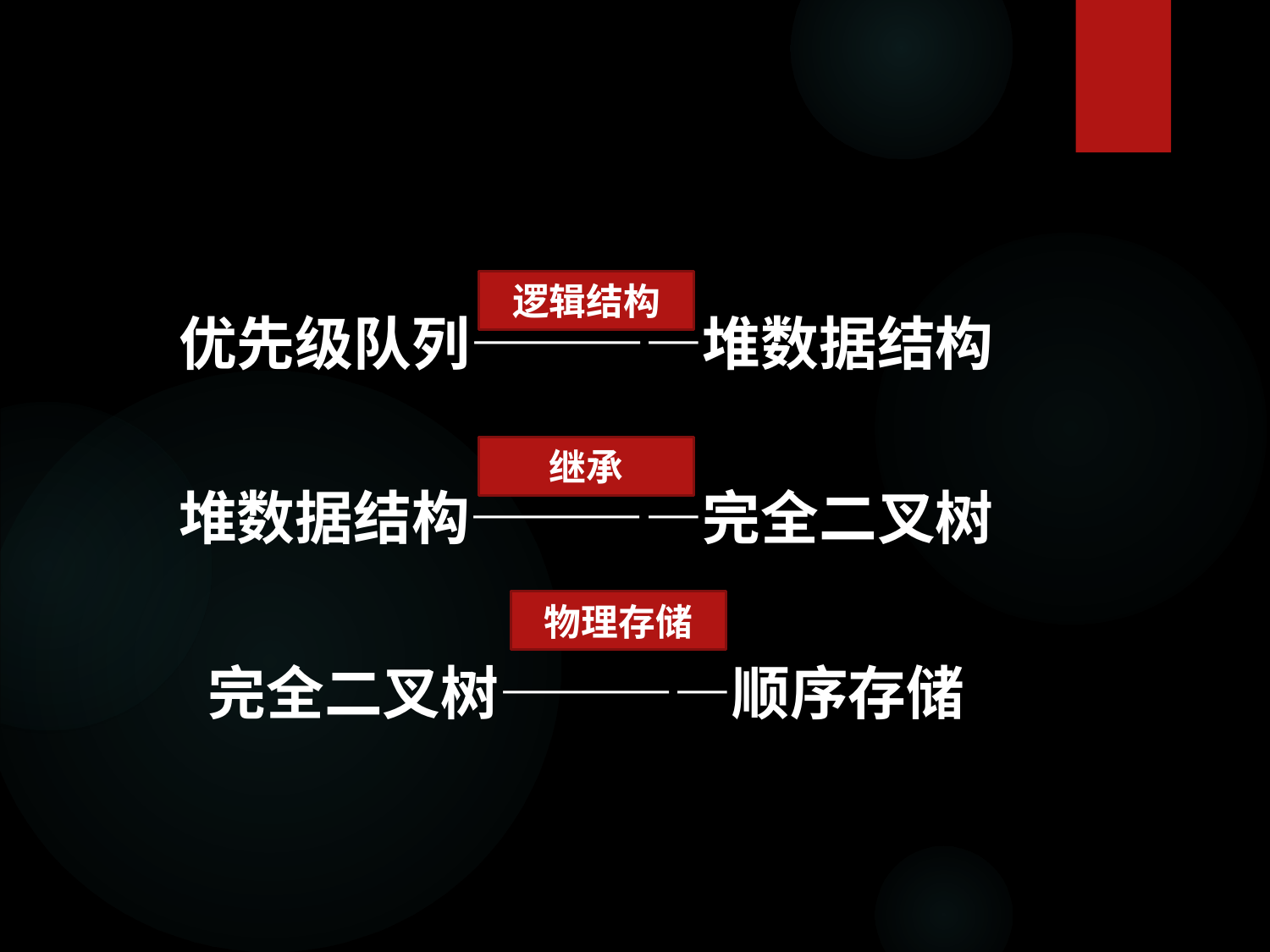

逻辑结构
优先级队列————堆数据结构

堆数据结构————完全二叉树

完全二叉树————顺序存储
继承
物理存储